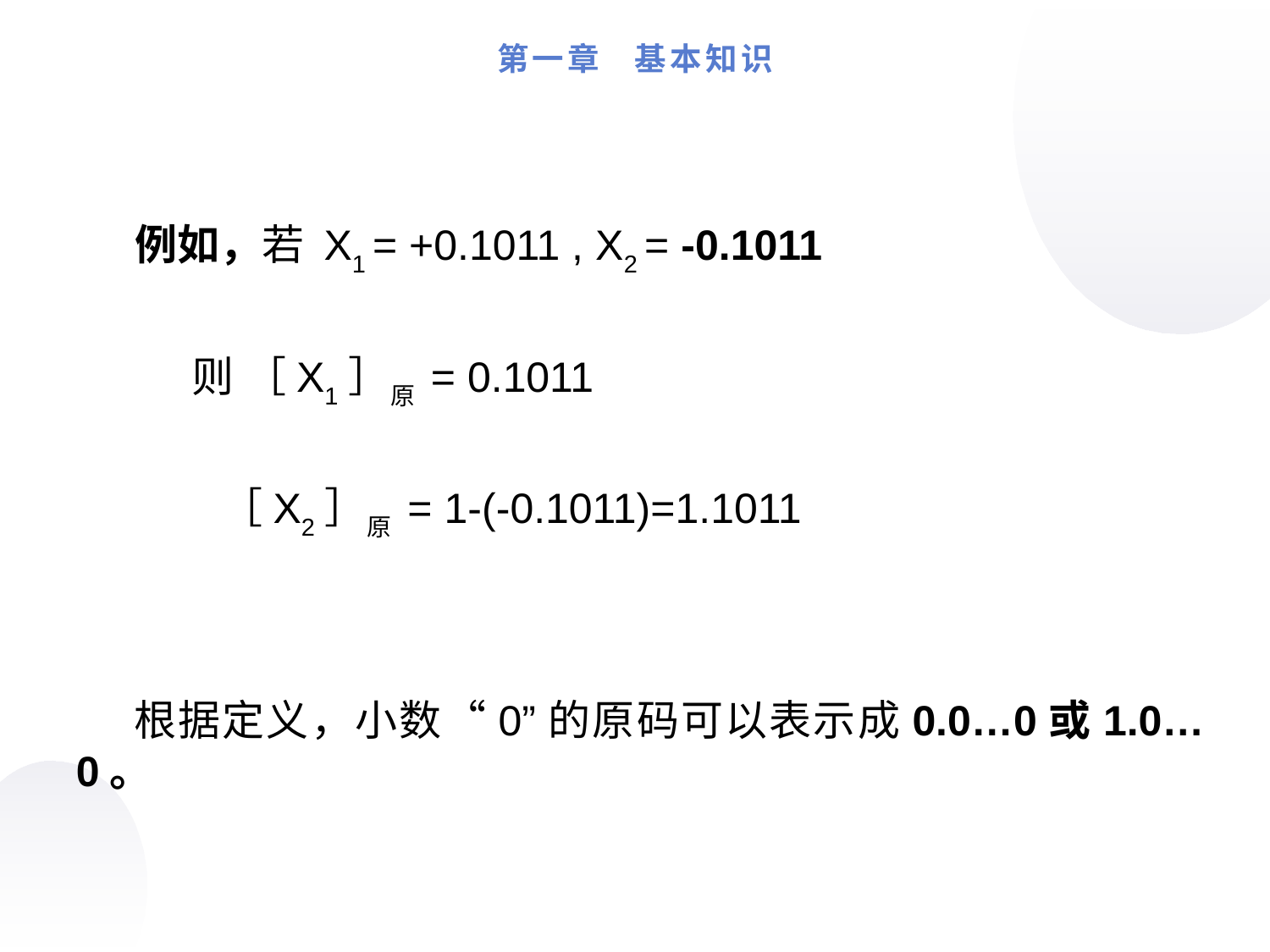

第一章   基本知识
    例如，若 X1 = +0.1011 , X2 = -0.1011
          则 ［X1］原 = 0.1011
             ［X2］原 = 1-(-0.1011)=1.1011
    根据定义，小数“0”的原码可以表示成0.0…0或1.0…0。

20